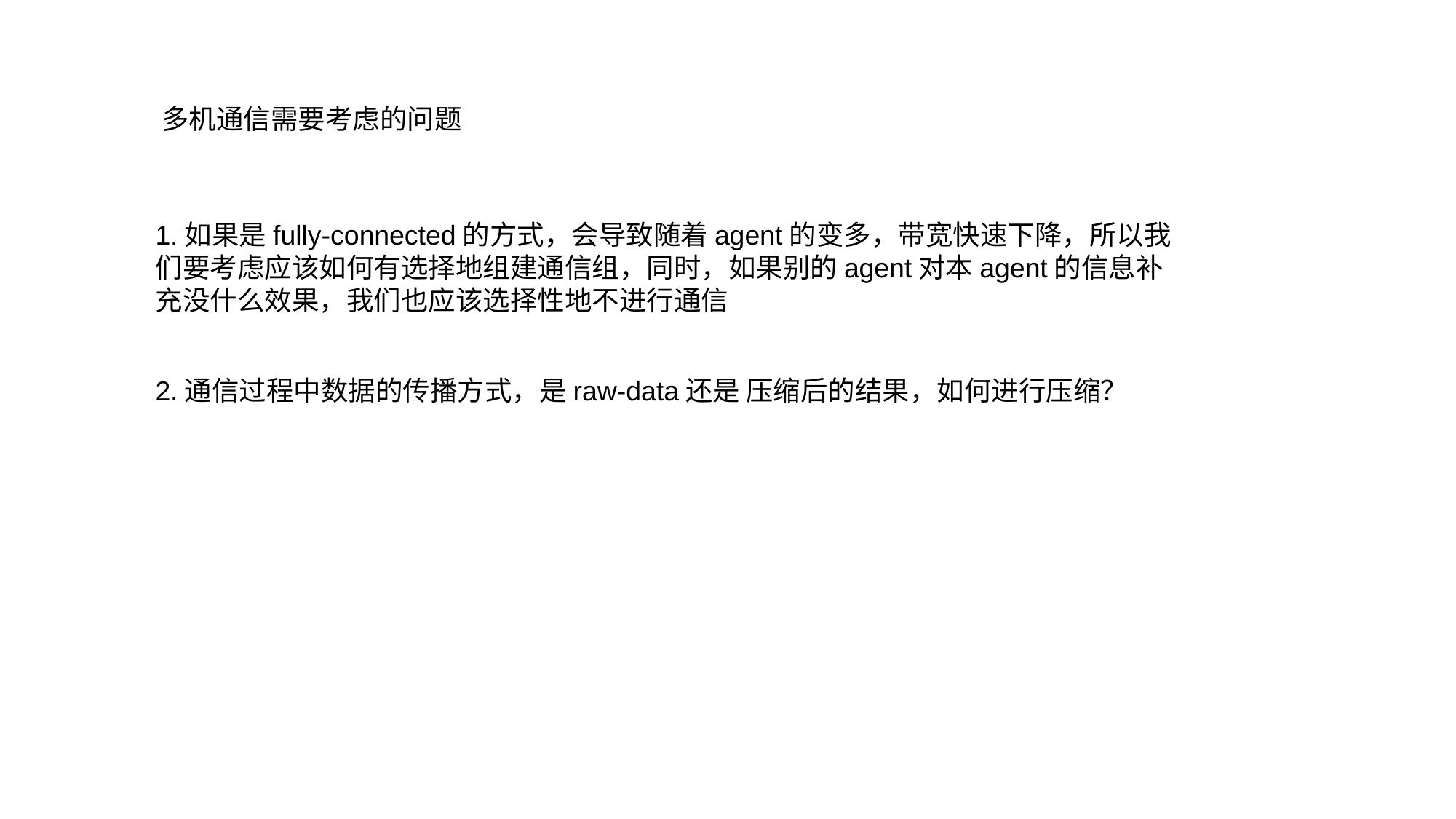

多机通信需要考虑的问题
1.如果是fully-connected的方式，会导致随着agent的变多，带宽快速下降，所以我们要考虑应该如何有选择地组建通信组，同时，如果别的agent对本agent的信息补充没什么效果，我们也应该选择性地不进行通信
2.通信过程中数据的传播方式，是raw-data还是 压缩后的结果，如何进行压缩？